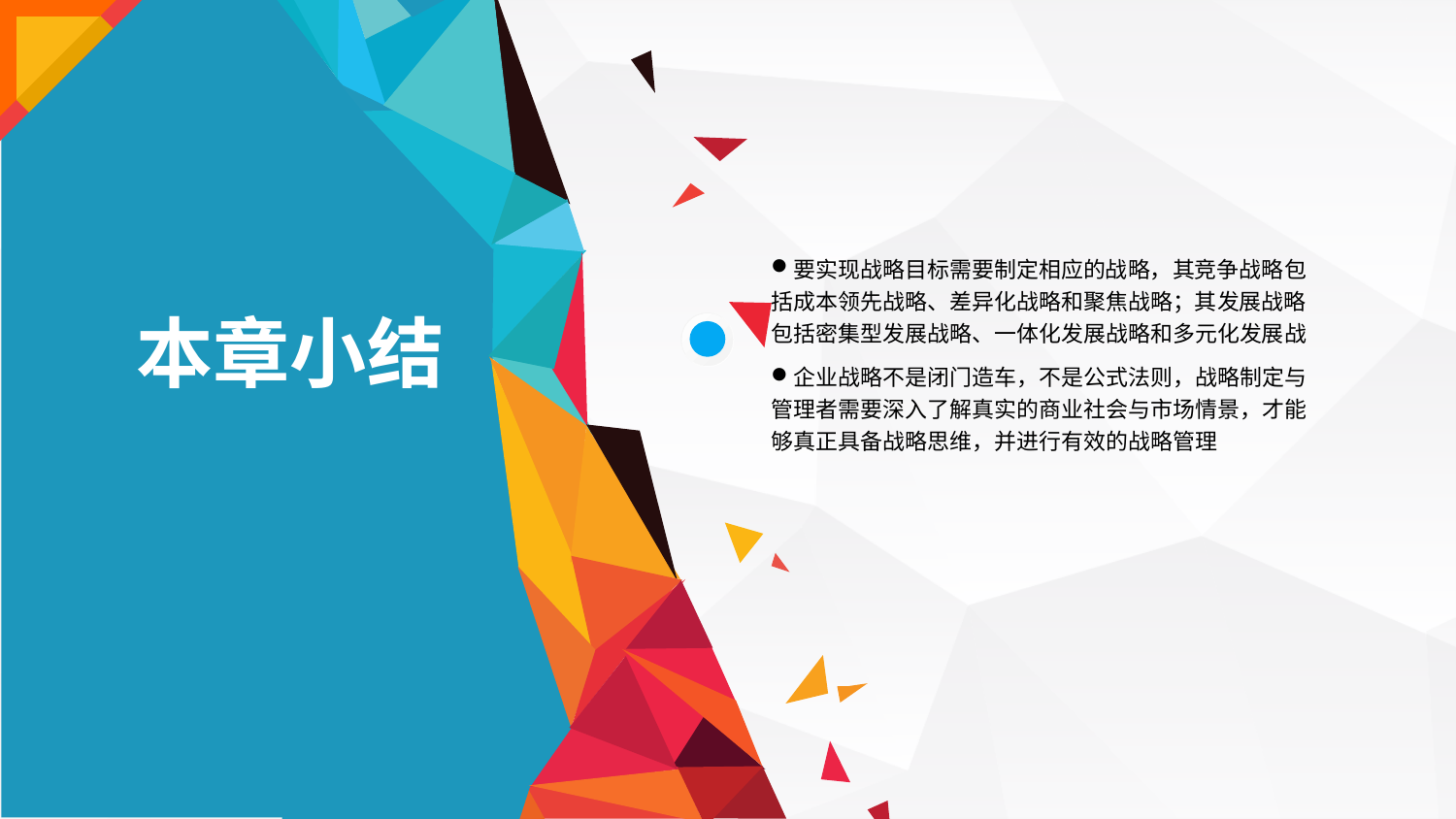

要实现战略目标需要制定相应的战略，其竞争战略包括成本领先战略、差异化战略和聚焦战略；其发展战略包括密集型发展战略、一体化发展战略和多元化发展战
企业战略不是闭门造车，不是公式法则，战略制定与管理者需要深入了解真实的商业社会与市场情景，才能够真正具备战略思维，并进行有效的战略管理

本章小结